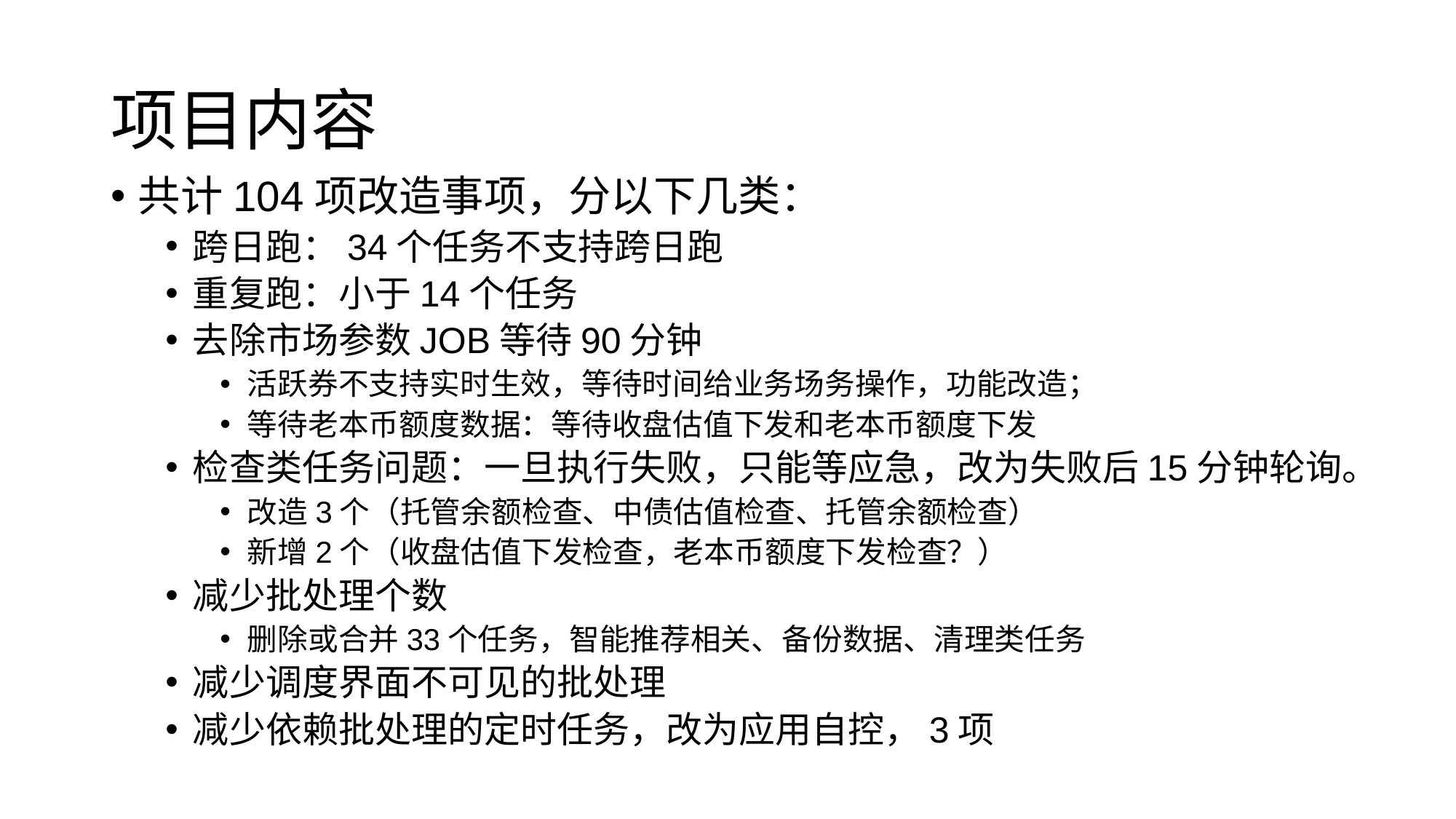

# 项目内容
共计104项改造事项，分以下几类：
跨日跑：34个任务不支持跨日跑
重复跑：小于14个任务
去除市场参数JOB等待90分钟
活跃券不支持实时生效，等待时间给业务场务操作，功能改造；
等待老本币额度数据：等待收盘估值下发和老本币额度下发
检查类任务问题：一旦执行失败，只能等应急，改为失败后15分钟轮询。
改造3个（托管余额检查、中债估值检查、托管余额检查）
新增2个（收盘估值下发检查，老本币额度下发检查？）
减少批处理个数
删除或合并33个任务，智能推荐相关、备份数据、清理类任务
减少调度界面不可见的批处理
减少依赖批处理的定时任务，改为应用自控，3项